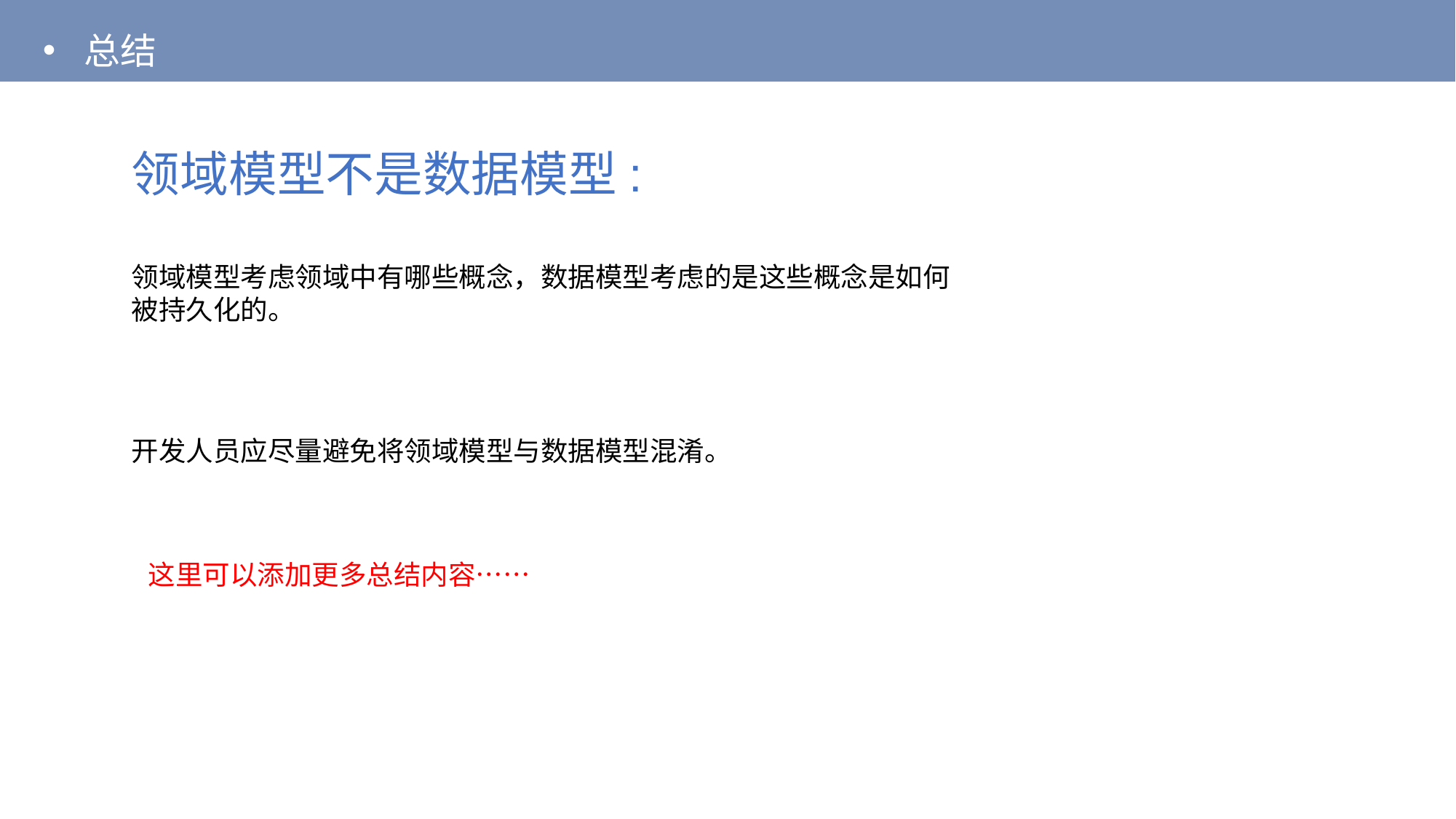

总结
领域模型不是数据模型:

领域模型考虑领域中有哪些概念，数据模型考虑的是这些概念是如何被持久化的。
开发人员应尽量避免将领域模型与数据模型混淆。

这里可以添加更多总结内容……